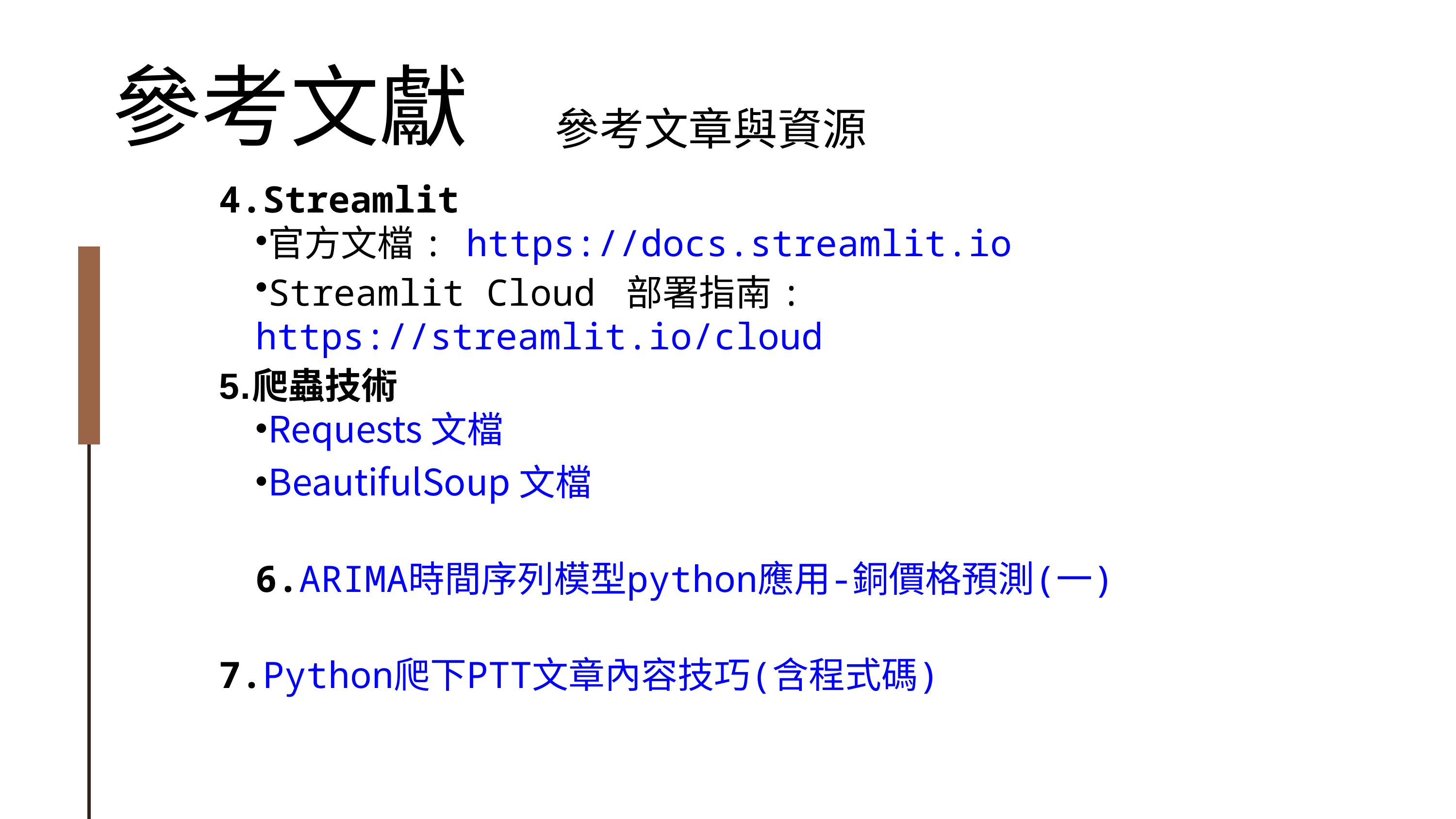

參考文獻
參考文章與資源
Streamlit
官方文檔: https://docs.streamlit.io
Streamlit Cloud 部署指南: https://streamlit.io/cloud
爬蟲技術
Requests 文檔
BeautifulSoup 文檔

6.ARIMA時間序列模型python應用-銅價格預測(一)

7.Python爬下PTT文章內容技巧(含程式碼)